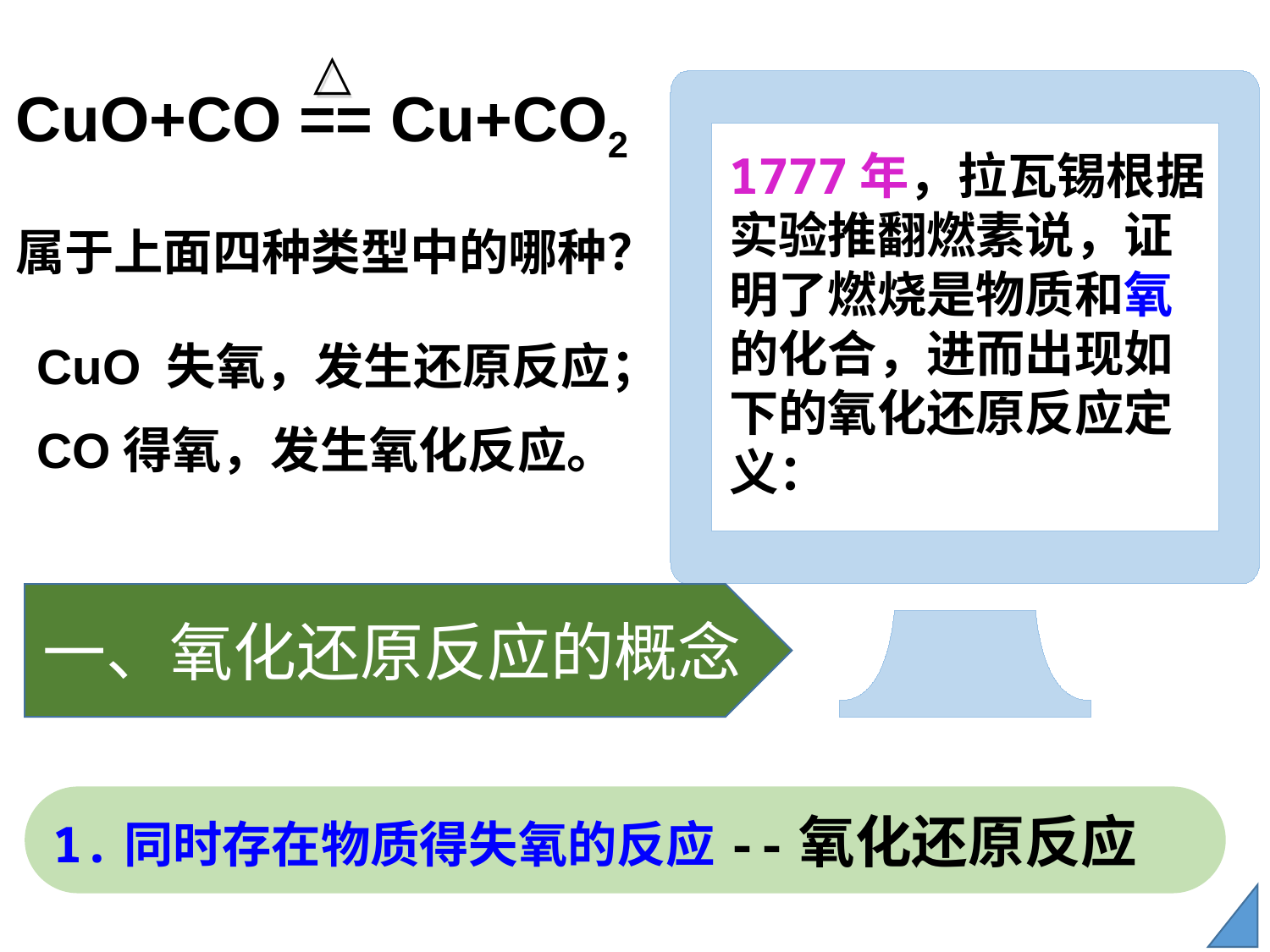

△

CuO+CO == Cu+CO2
1777年，拉瓦锡根据实验推翻燃素说，证明了燃烧是物质和氧的化合，进而出现如下的氧化还原反应定义：
属于上面四种类型中的哪种？
CuO 失氧，发生还原反应；
CO得氧，发生氧化反应。
一、氧化还原反应的概念
1.同时存在物质得失氧的反应--氧化还原反应